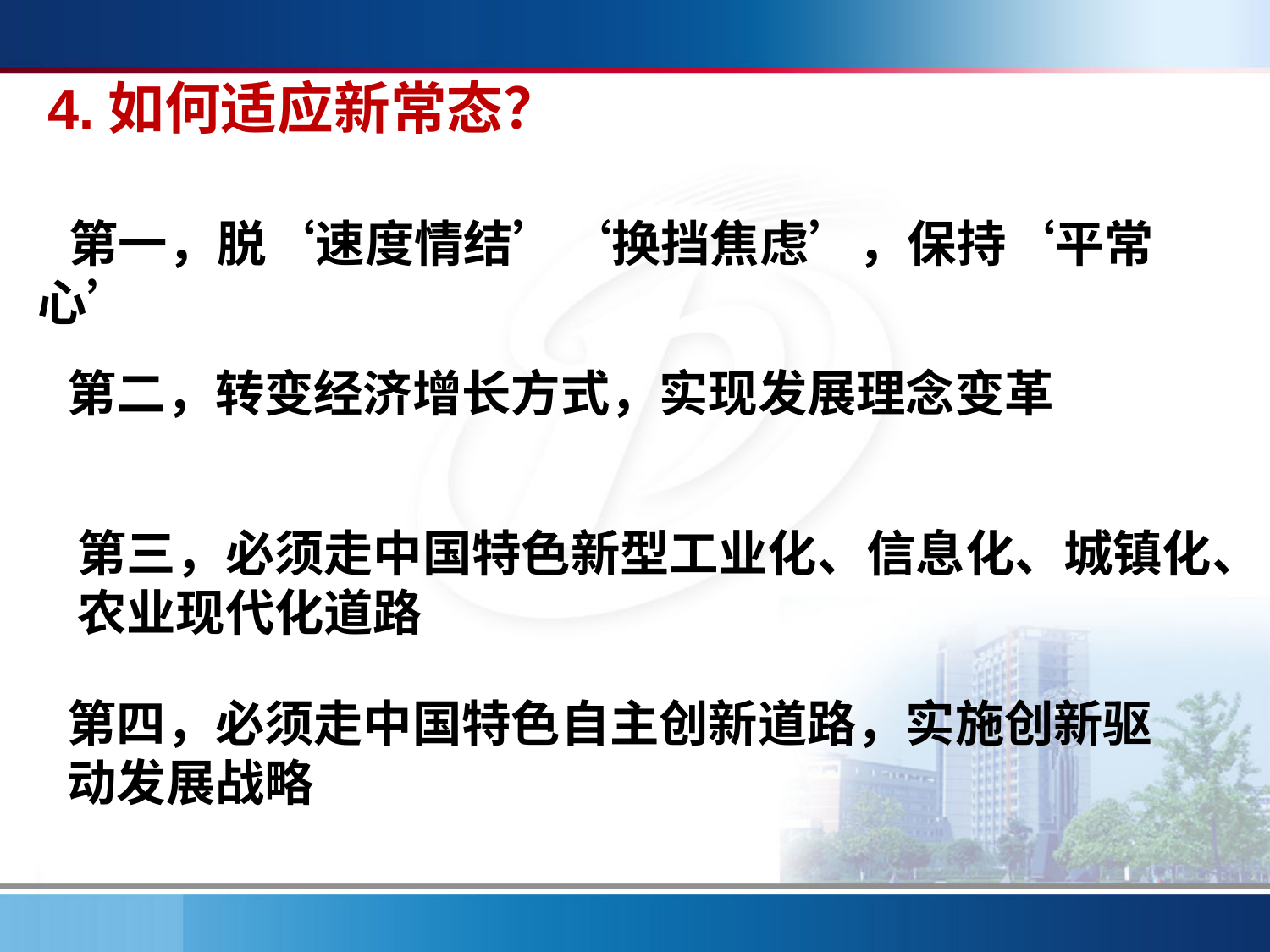

4.如何适应新常态？
　第一，脱‘速度情结’‘换挡焦虑’，保持‘平常心’
第二，转变经济增长方式，实现发展理念变革
第三，必须走中国特色新型工业化、信息化、城镇化、农业现代化道路
第四，必须走中国特色自主创新道路，实施创新驱动发展战略